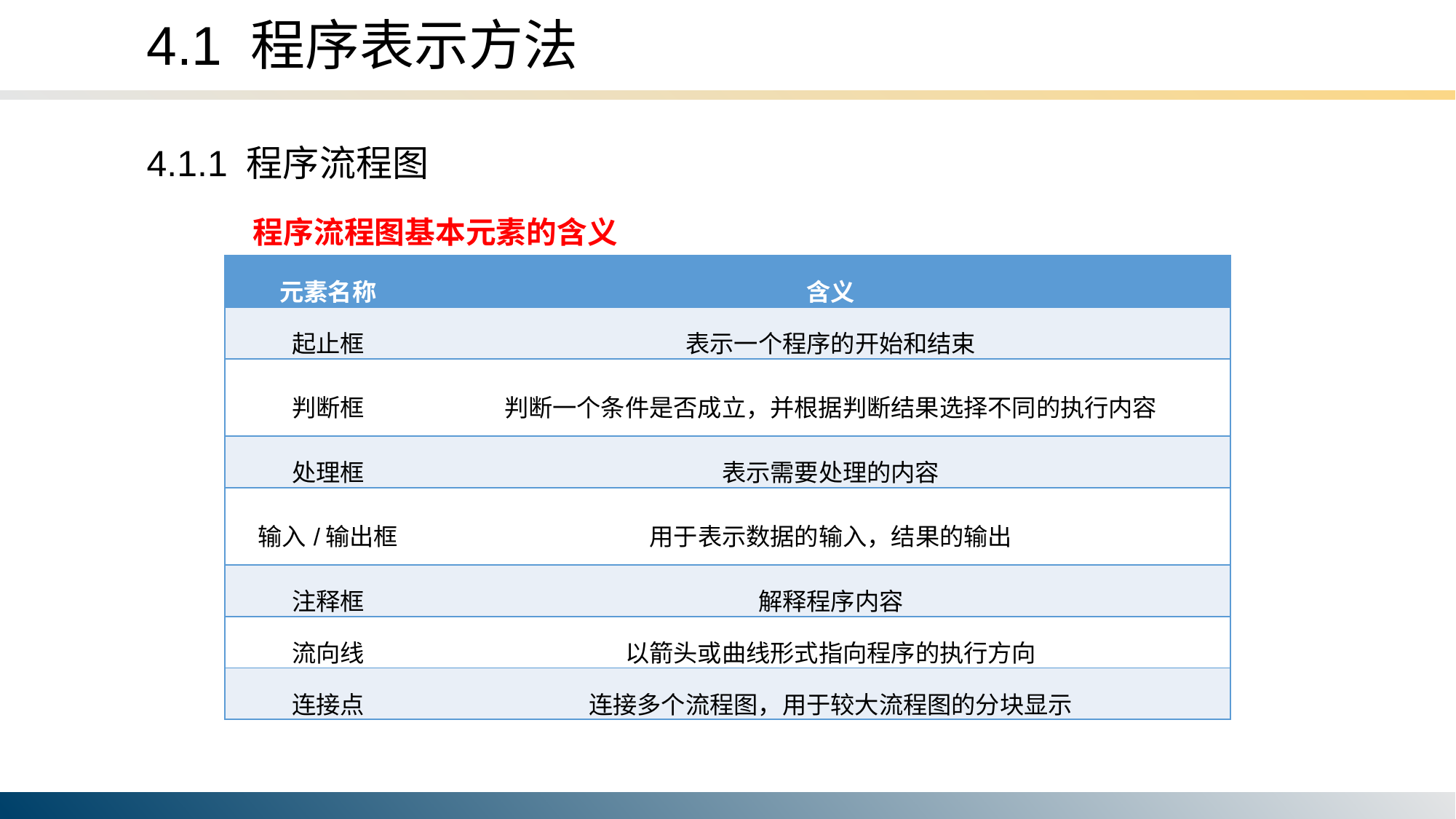

4.1 程序表示方法
4.1.1 程序流程图
程序流程图基本元素的含义
| 元素名称 | 含义 |
| --- | --- |
| 起止框 | 表示一个程序的开始和结束 |
| 判断框 | 判断一个条件是否成立，并根据判断结果选择不同的执行内容 |
| 处理框 | 表示需要处理的内容 |
| 输入/输出框 | 用于表示数据的输入，结果的输出 |
| 注释框 | 解释程序内容 |
| 流向线 | 以箭头或曲线形式指向程序的执行方向 |
| 连接点 | 连接多个流程图，用于较大流程图的分块显示 |